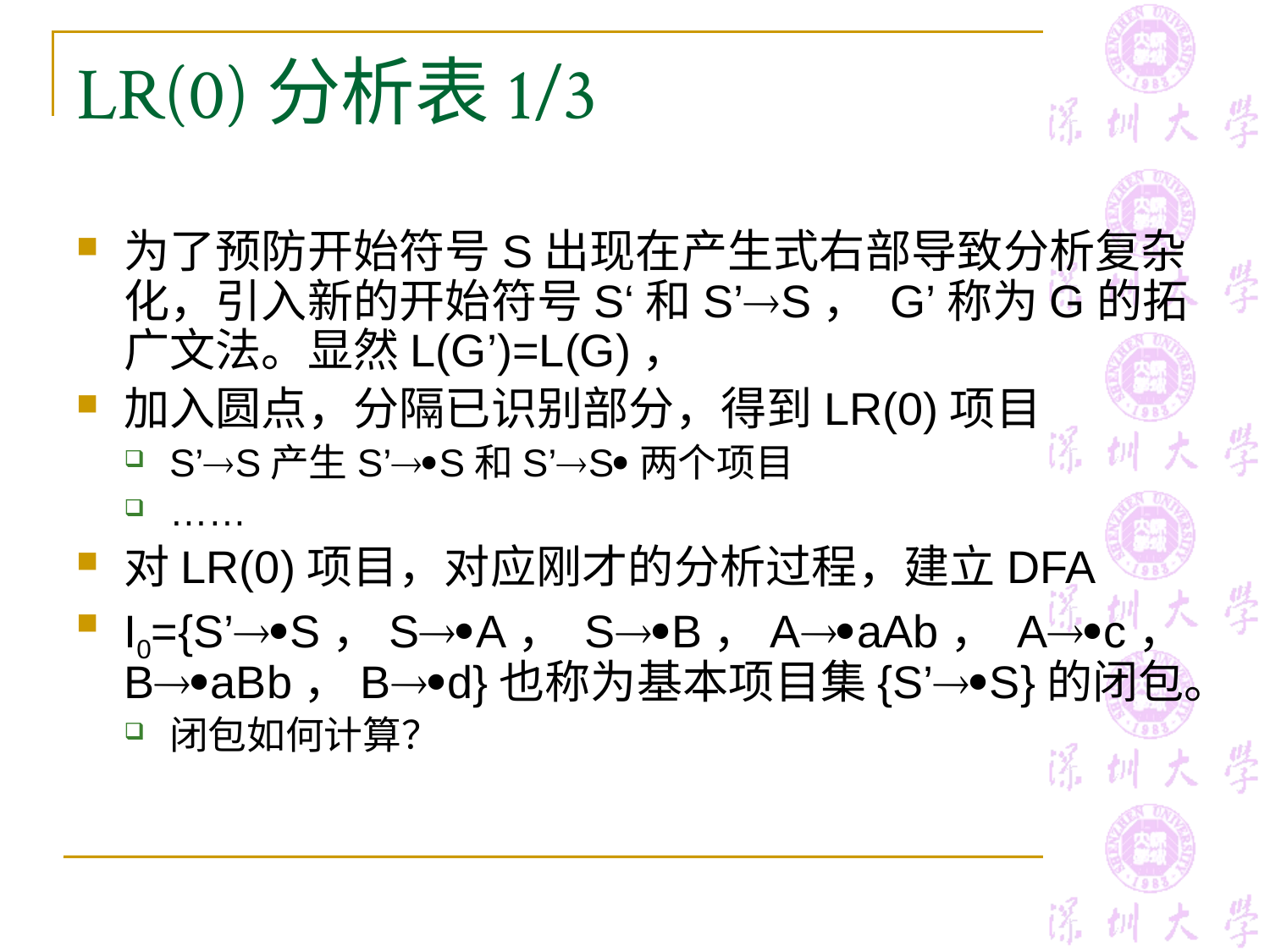

# LR(0)分析表1/3
为了预防开始符号S出现在产生式右部导致分析复杂化，引入新的开始符号S‘和S’→S， G’称为G的拓广文法。显然L(G’)=L(G)，
加入圆点，分隔已识别部分，得到LR(0)项目
S’→S产生S’→•S和S’→S•两个项目
……
对LR(0)项目，对应刚才的分析过程，建立DFA
I0={S’→•S，S→•A， S→•B，A→•aAb， A→•c，B→•aBb，B→•d}也称为基本项目集{S’→•S}的闭包。
闭包如何计算？